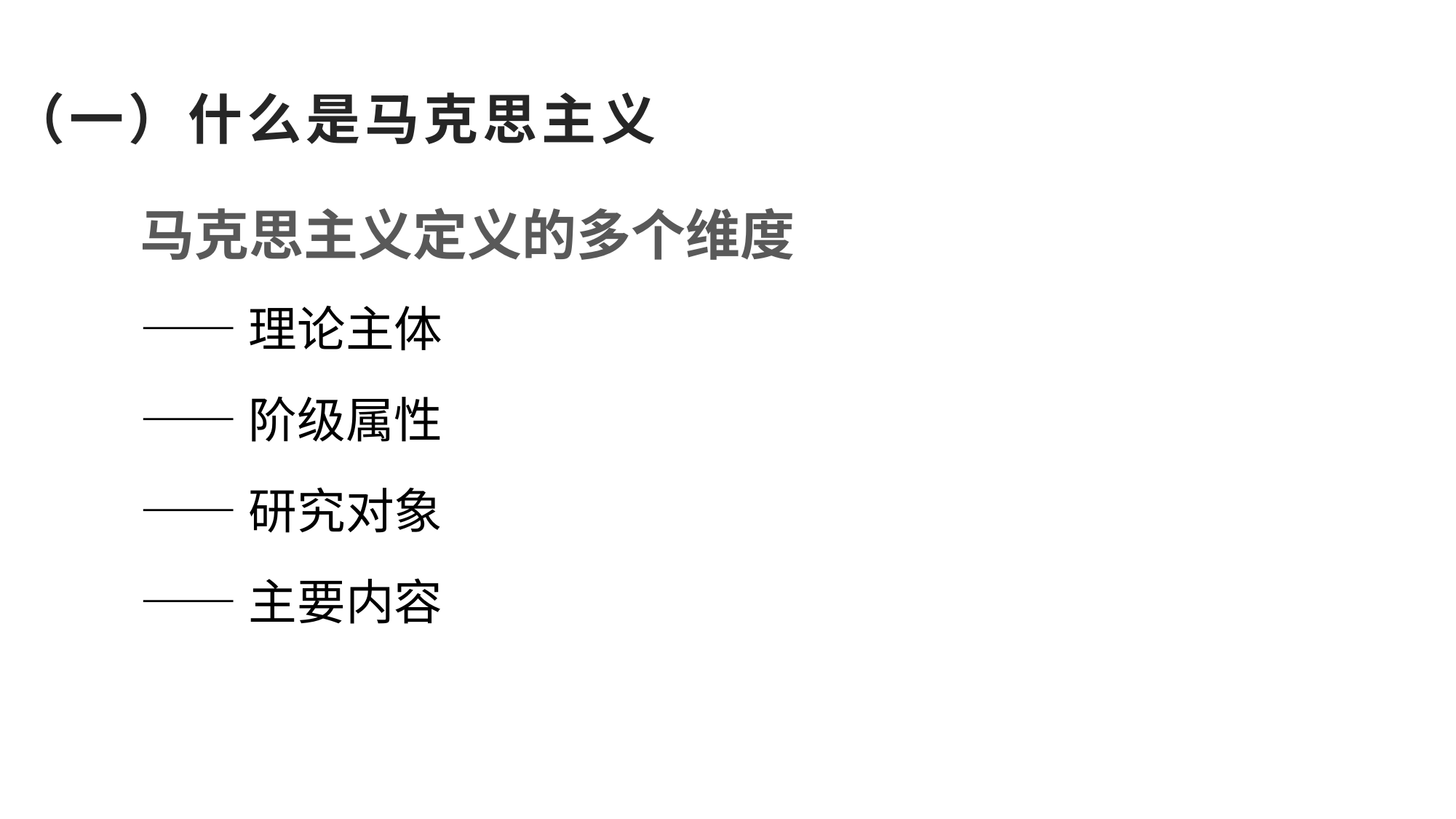

# （一）什么是马克思主义
马克思主义定义的多个维度
——理论主体
——阶级属性
——研究对象
——主要内容